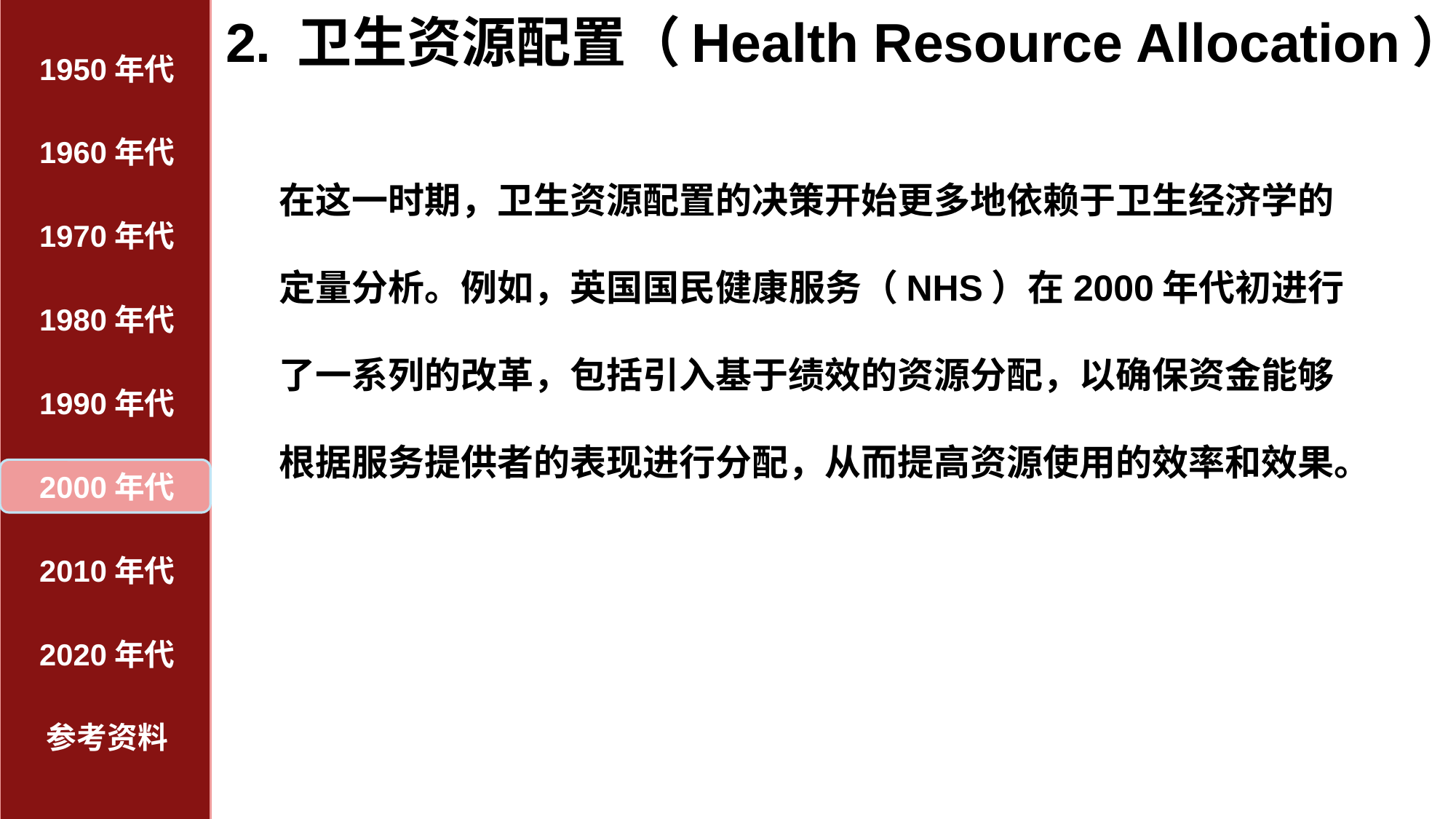

# 2. 卫生资源配置（Health Resource Allocation）：

1950年代
1960年代
在这一时期，卫生资源配置的决策开始更多地依赖于卫生经济学的定量分析。例如，英国国民健康服务（NHS）在2000年代初进行了一系列的改革，包括引入基于绩效的资源分配，以确保资金能够根据服务提供者的表现进行分配，从而提高资源使用的效率和效果。
1970年代
1980年代

1990年代

2000年代
2010年代
2020年代
参考资料